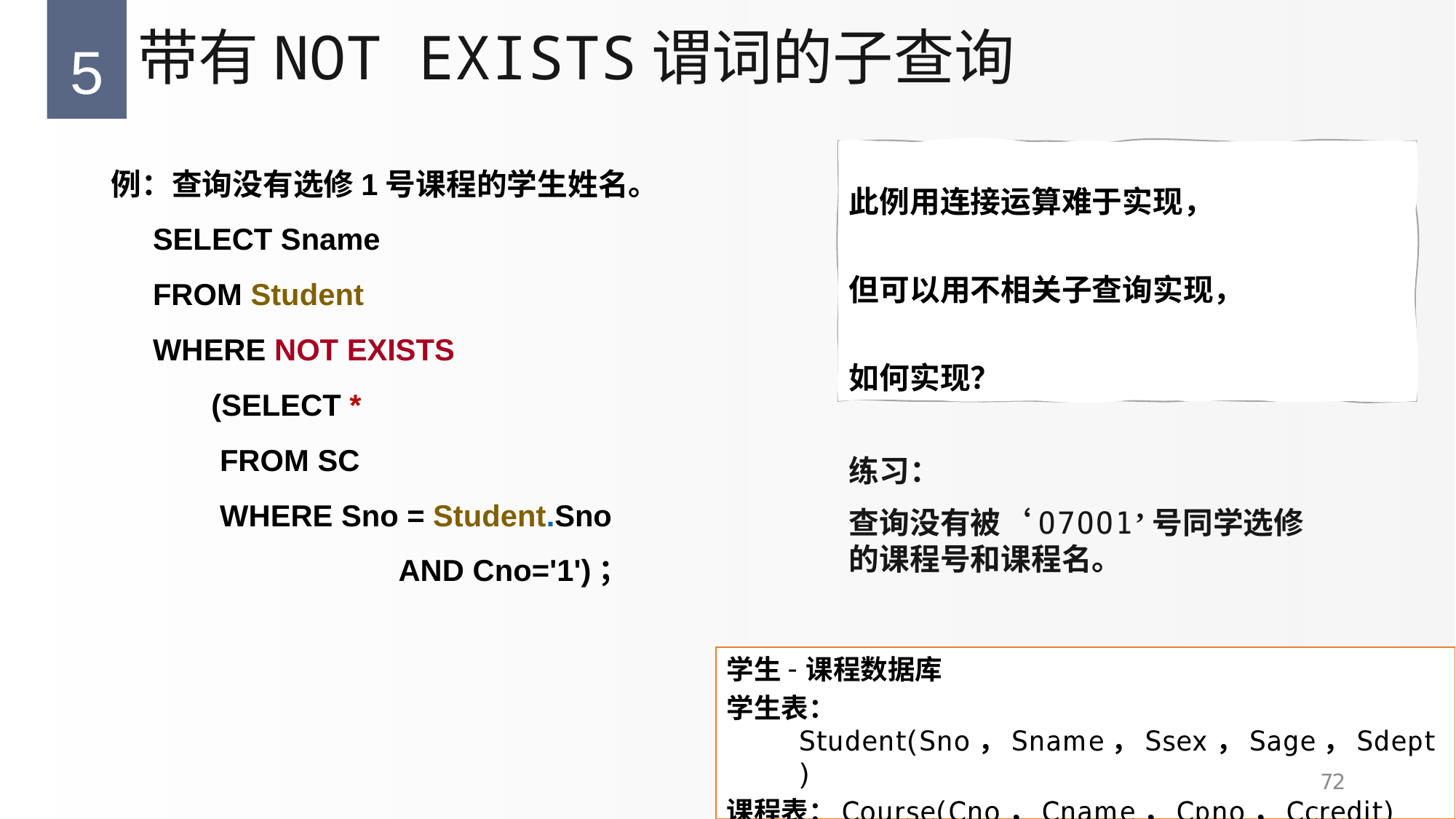

# 带有NOT EXISTS谓词的子查询
此例用连接运算难于实现，
但可以用不相关子查询实现，
如何实现？
例：查询没有选修1号课程的学生姓名。
     SELECT Sname
     FROM Student
     WHERE NOT EXISTS
            (SELECT *
             FROM SC
             WHERE Sno = Student.Sno
			     AND Cno='1')；
练习：
查询没有被‘07001’号同学选修的课程号和课程名。
72